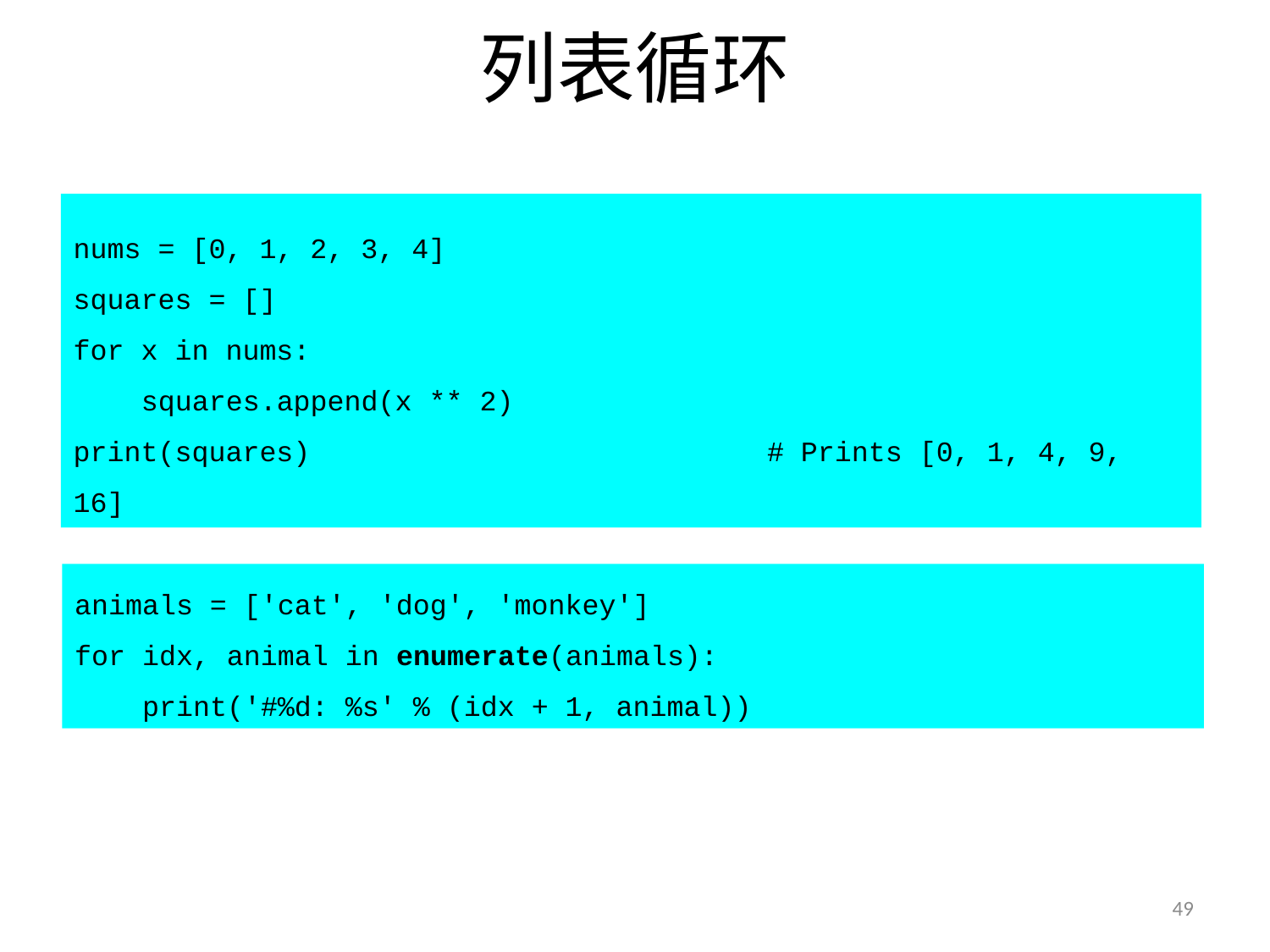

# 列表循环
nums = [0, 1, 2, 3, 4]
squares = []
for x in nums:
    squares.append(x ** 2)
print(squares)                           # Prints [0, 1, 4, 9, 16]
animals = ['cat', 'dog', 'monkey']
for idx, animal in enumerate(animals):
    print('#%d: %s' % (idx + 1, animal))
49